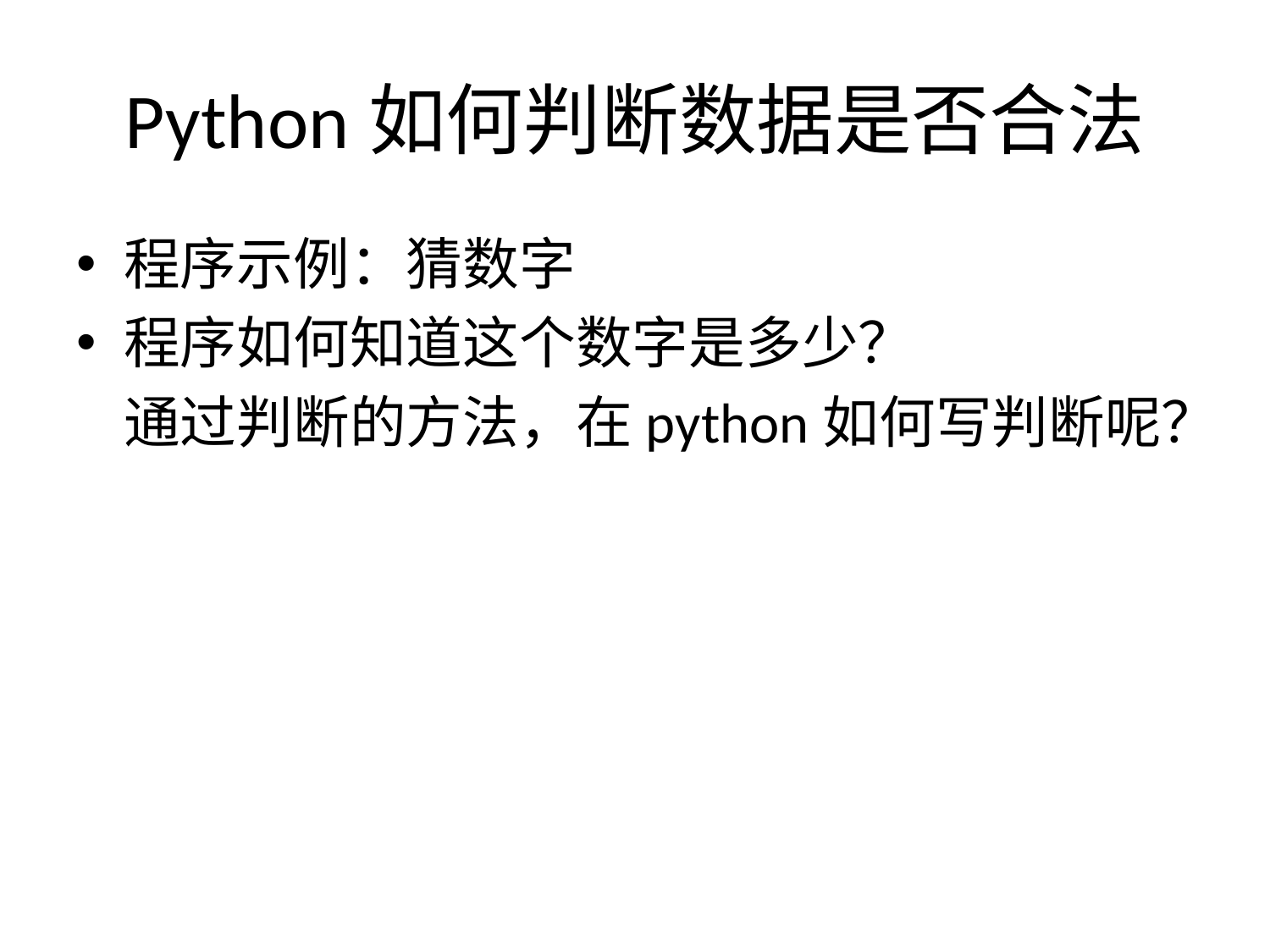

# Python如何判断数据是否合法
程序示例：猜数字
程序如何知道这个数字是多少？
	通过判断的方法，在python如何写判断呢？